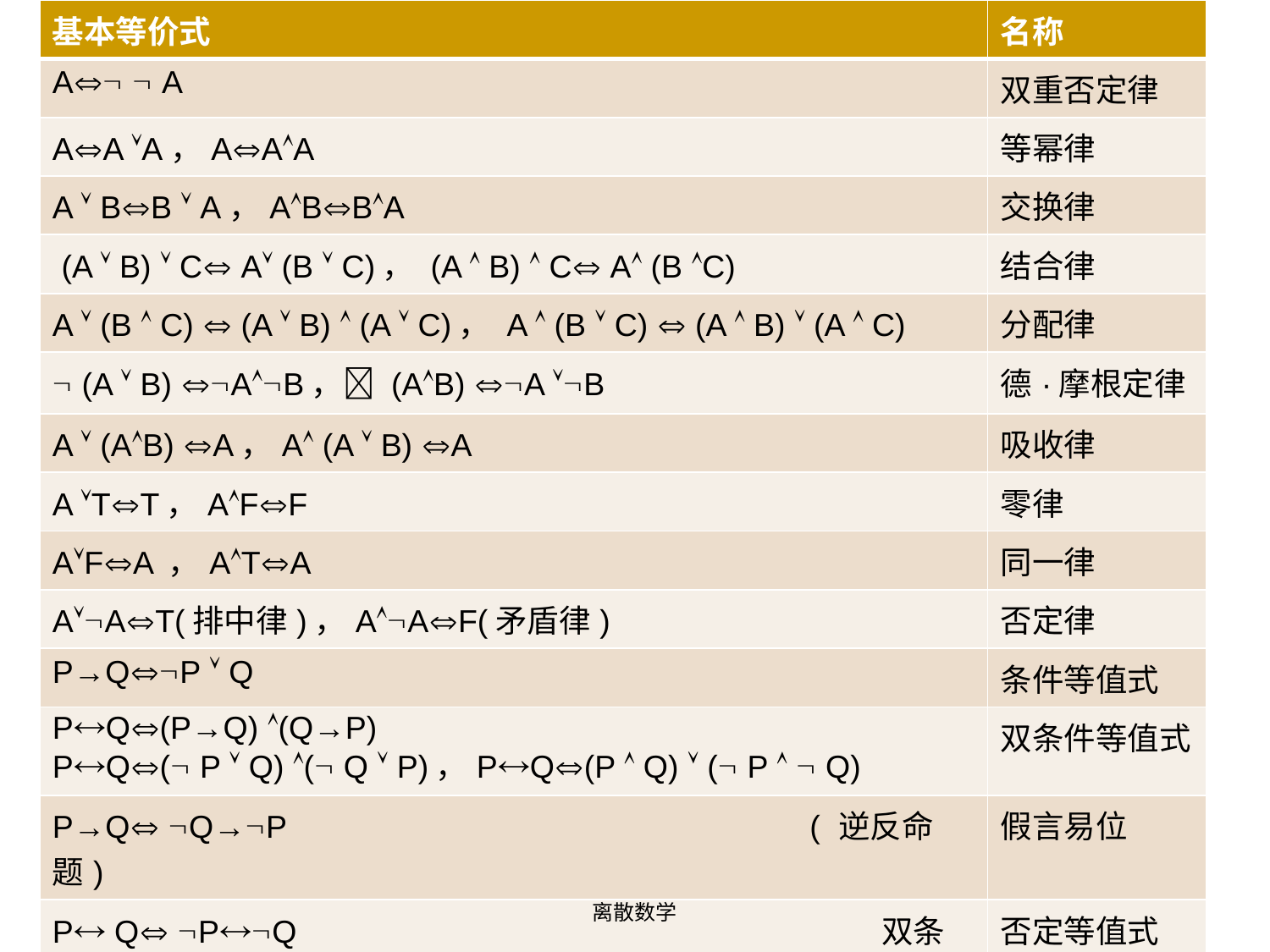

| 基本等价式 | 名称 |
| --- | --- |
| A⇔¬ ¬ A | 双重否定律 |
| A⇔A ∨A，A⇔A∧A | 等幂律 |
| A ∨ B⇔B ∨ A，A∧B⇔B∧A | 交换律 |
| (A ∨ B) ∨ C⇔ A∨ (B ∨ C)， (A ∧ B) ∧ C⇔ A∧ (B ∧C) | 结合律 |
| A ∨ (B ∧ C) ⇔ (A ∨ B) ∧ (A ∨ C)， A ∧ (B ∨ C) ⇔ (A ∧ B) ∨ (A ∧ C) | 分配律 |
| ¬ (A ∨ B) ⇔¬A∧¬B，¬ (A∧B) ⇔¬A ∨¬B | 德·摩根定律 |
| A ∨ (A∧B) ⇔A，A∧ (A ∨ B) ⇔A | 吸收律 |
| A ∨T⇔T，A∧F⇔F | 零律 |
| A∨F⇔A ，A∧T⇔A | 同一律 |
| A∨¬A⇔T(排中律)，A∧¬A⇔F(矛盾律) | 否定律 |
| P→Q⇔¬P ∨ Q | 条件等值式 |
| P↔Q⇔(P→Q) ∧(Q→P) P↔Q⇔(¬ P ∨ Q) ∧(¬ Q ∨ P)，P↔Q⇔(P ∧ Q) ∨ (¬ P ∧ ¬ Q) | 双条件等值式 |
| P→Q⇔ ¬Q→¬P ( 逆反命题) | 假言易位 |
| P↔ Q⇔ ¬P↔¬Q 双条件 | 否定等值式 |
| (P→Q) ∧(P → ¬ Q) ⇔ ¬P | 归谬论 |
| P→ (Q →R ) ⇔ (P ∧ Q) →R | 输出律 |

12
离散数学